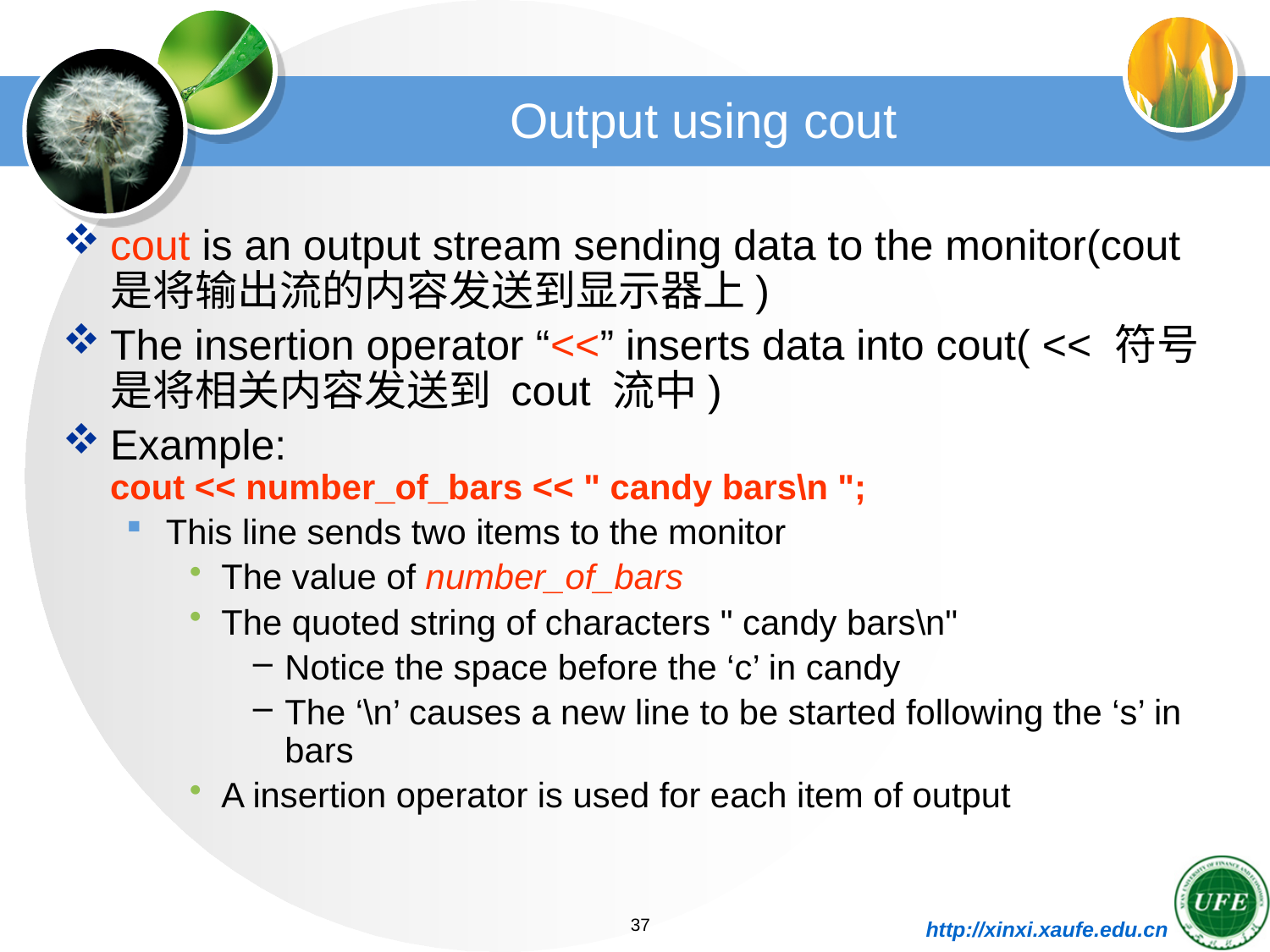

# Output using cout
cout is an output stream sending data to the monitor(cout是将输出流的内容发送到显示器上)
The insertion operator “<<” inserts data into cout( << 符号是将相关内容发送到 cout 流中)
Example:
cout << number_of_bars << " candy bars\n ";
This line sends two items to the monitor
The value of number_of_bars
The quoted string of characters " candy bars\n"
Notice the space before the ‘c’ in candy
The ‘\n’ causes a new line to be started following the ‘s’ in bars
A insertion operator is used for each item of output
37
http://xinxi.xaufe.edu.cn